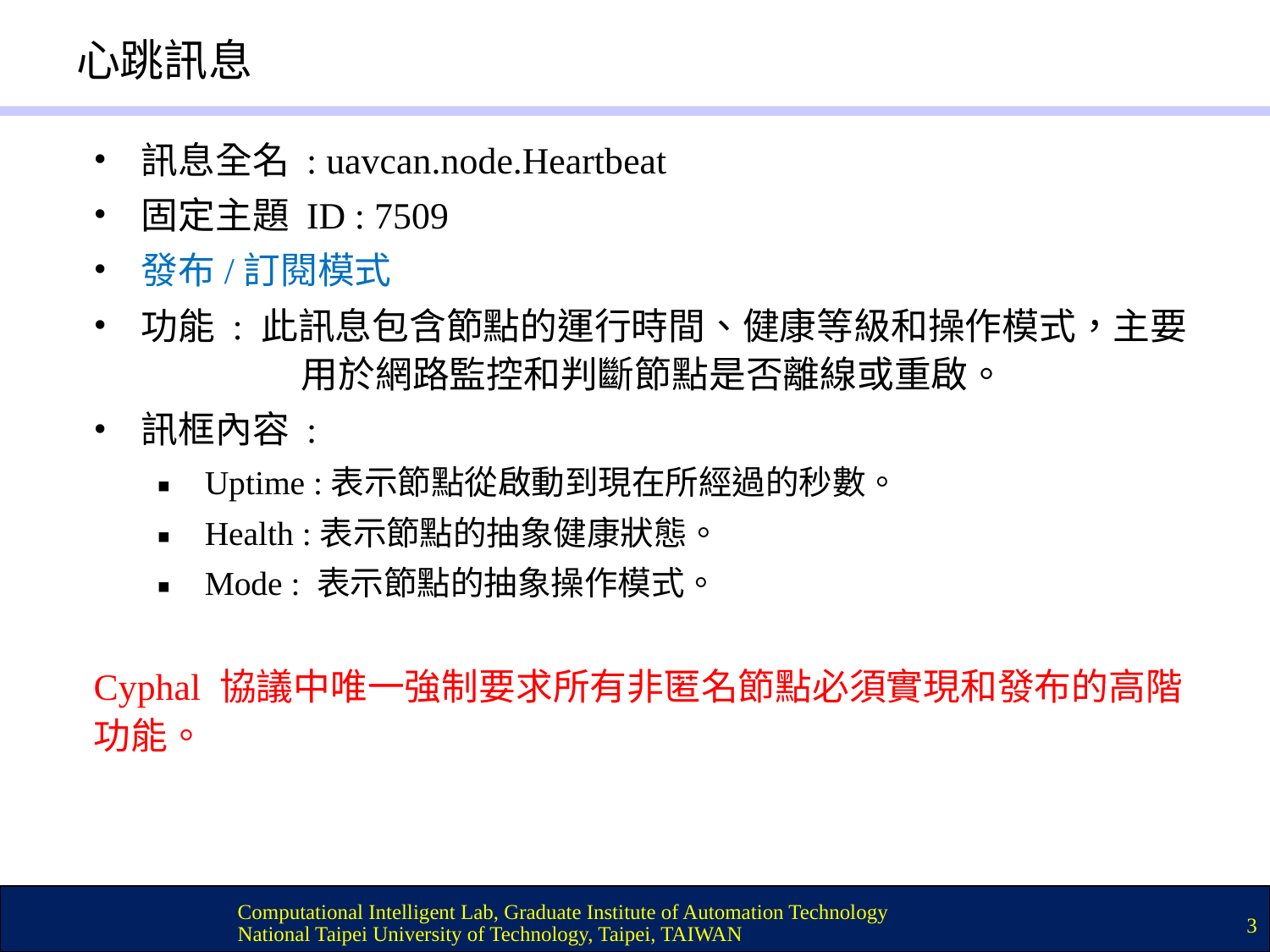

# 心跳訊息
訊息全名 : uavcan.node.Heartbeat
固定主題 ID : 7509
發布/訂閱模式
功能 : 此訊息包含節點的運行時間、健康等級和操作模式，主要	    用於網路監控和判斷節點是否離線或重啟。
訊框內容 :
Uptime :表示節點從啟動到現在所經過的秒數。
Health :表示節點的抽象健康狀態。
Mode : 表示節點的抽象操作模式。

Cyphal 協議中唯一強制要求所有非匿名節點必須實現和發布的高階功能。